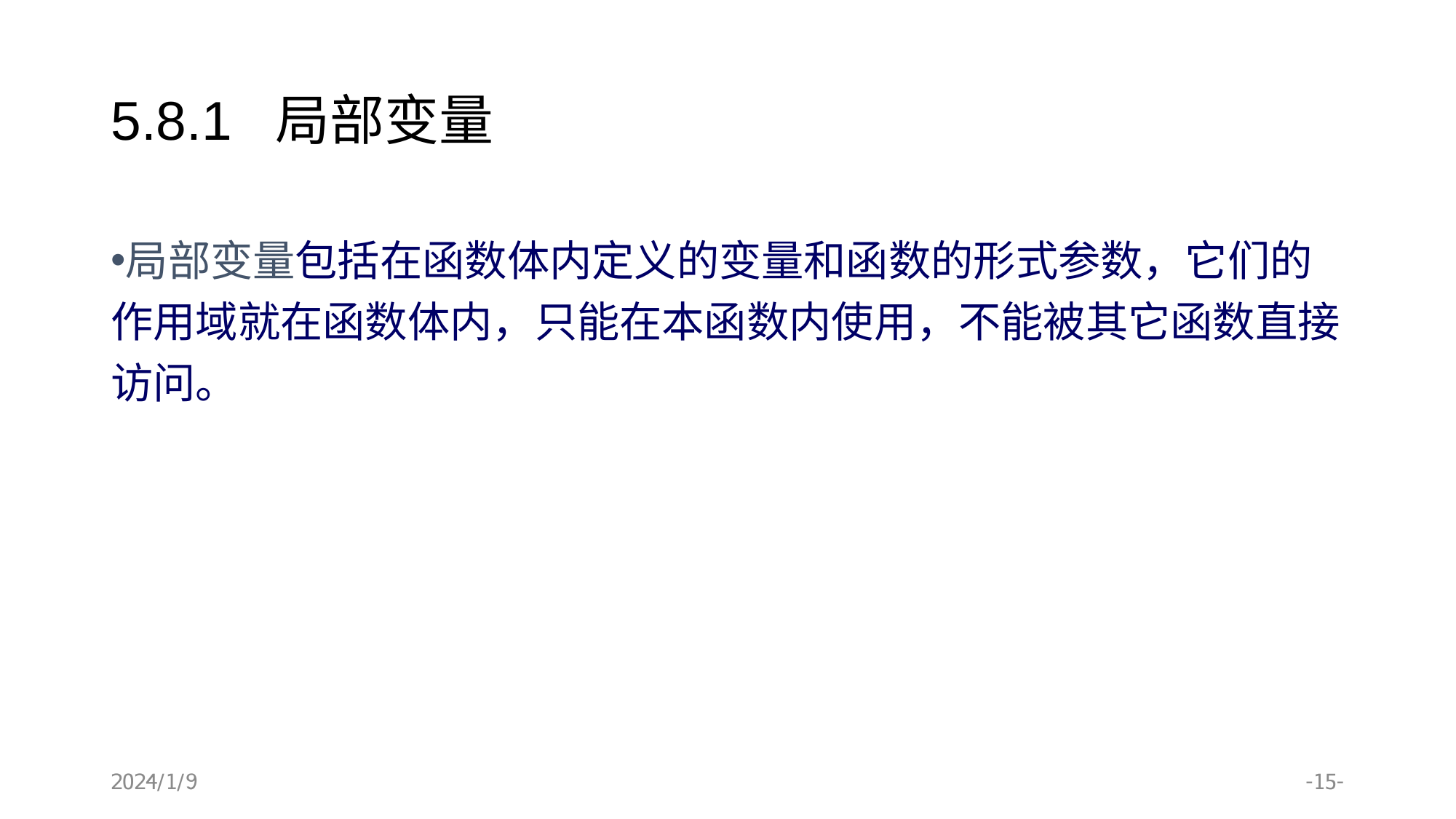

# 5.8.1  局部变量
局部变量包括在函数体内定义的变量和函数的形式参数，它们的作用域就在函数体内，只能在本函数内使用，不能被其它函数直接访问。
2024/1/9
-15-